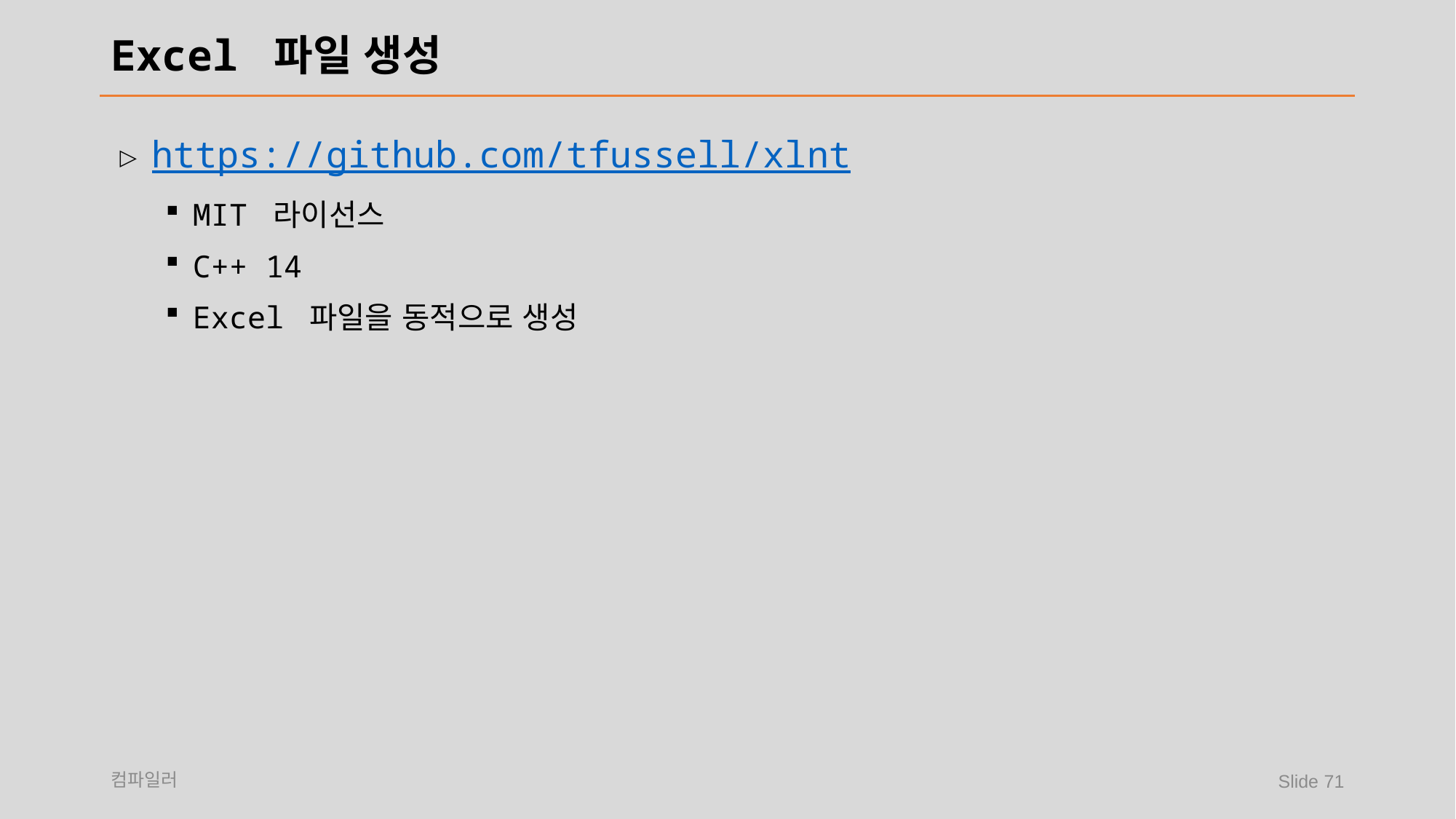

# Excel 파일 생성
https://github.com/tfussell/xlnt
MIT 라이선스
C++ 14
Excel 파일을 동적으로 생성

컴파일러
Slide 71